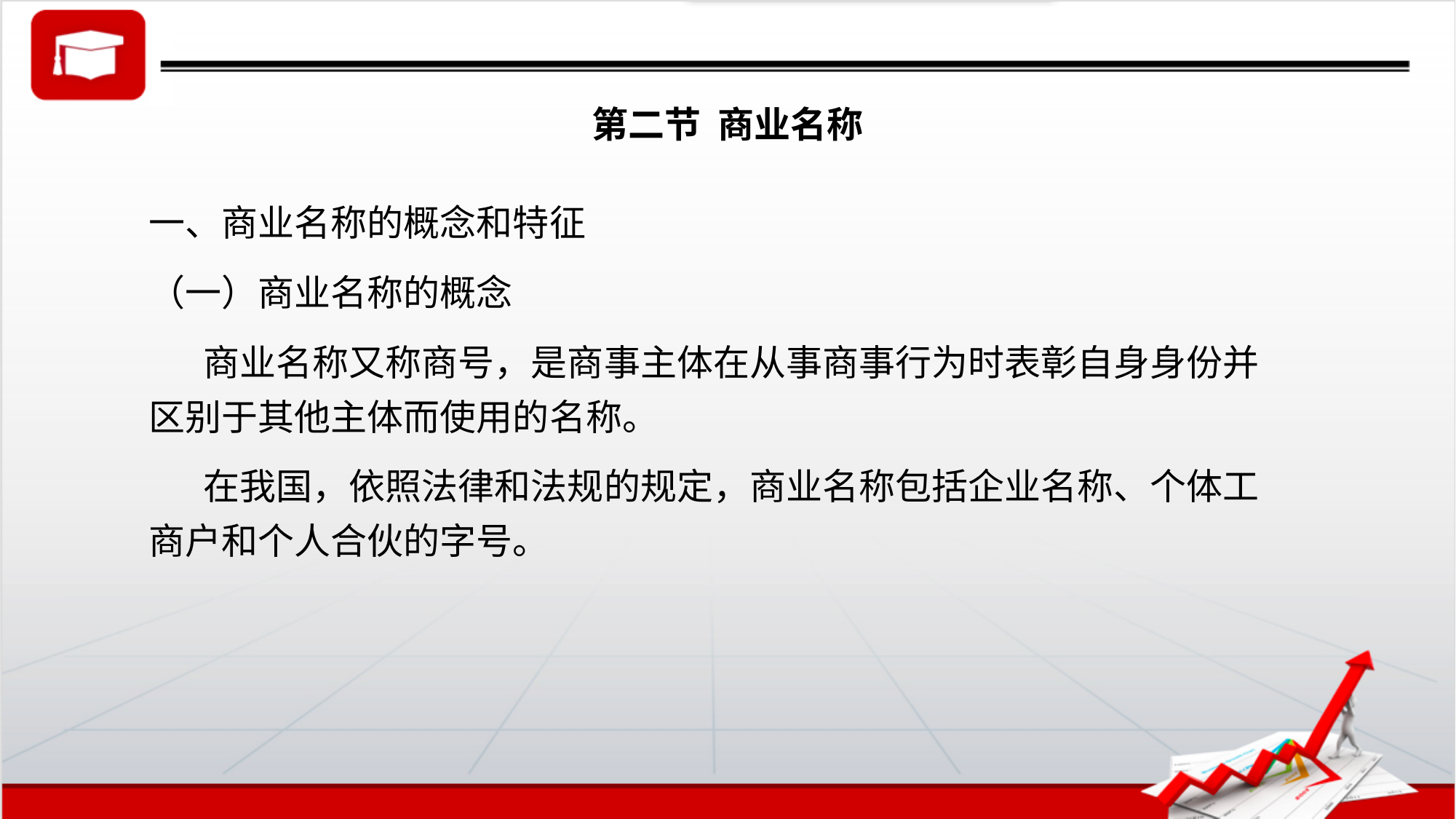

# 第二节  商业名称
一、商业名称的概念和特征
（一）商业名称的概念
商业名称又称商号，是商事主体在从事商事行为时表彰自身身份并区别于其他主体而使用的名称。
在我国，依照法律和法规的规定，商业名称包括企业名称、个体工商户和个人合伙的字号。